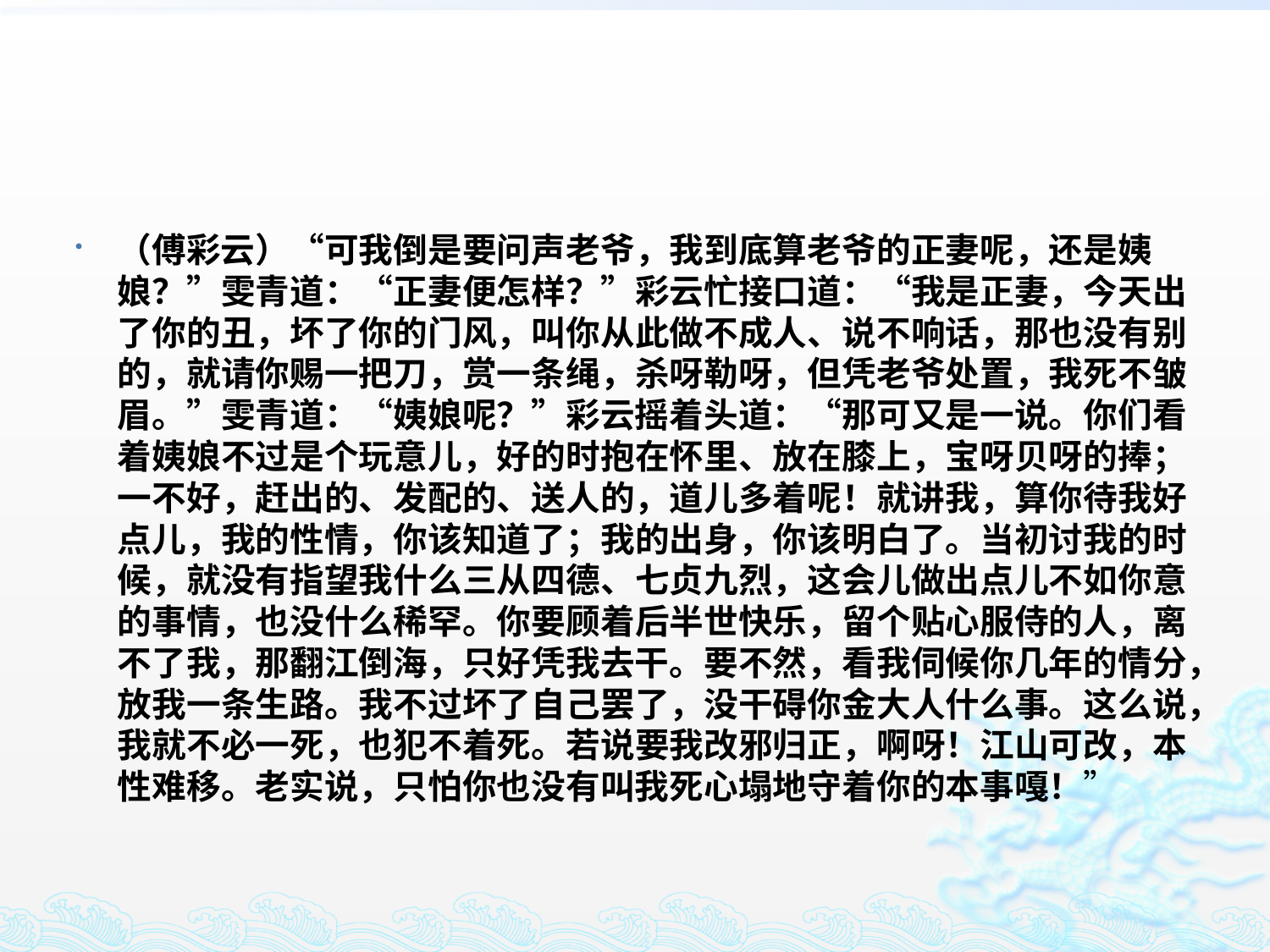

#
（傅彩云）“可我倒是要问声老爷，我到底算老爷的正妻呢，还是姨娘？”雯青道：“正妻便怎样？”彩云忙接口道：“我是正妻，今天出了你的丑，坏了你的门风，叫你从此做不成人、说不响话，那也没有别的，就请你赐一把刀，赏一条绳，杀呀勒呀，但凭老爷处置，我死不皱眉。”雯青道：“姨娘呢？”彩云摇着头道：“那可又是一说。你们看着姨娘不过是个玩意儿，好的时抱在怀里、放在膝上，宝呀贝呀的捧；一不好，赶出的、发配的、送人的，道儿多着呢！就讲我，算你待我好点儿，我的性情，你该知道了；我的出身，你该明白了。当初讨我的时候，就没有指望我什么三从四德、七贞九烈，这会儿做出点儿不如你意的事情，也没什么稀罕。你要顾着后半世快乐，留个贴心服侍的人，离不了我，那翻江倒海，只好凭我去干。要不然，看我伺候你几年的情分，放我一条生路。我不过坏了自己罢了，没干碍你金大人什么事。这么说，我就不必一死，也犯不着死。若说要我改邪归正，啊呀！江山可改，本性难移。老实说，只怕你也没有叫我死心塌地守着你的本事嘎！”